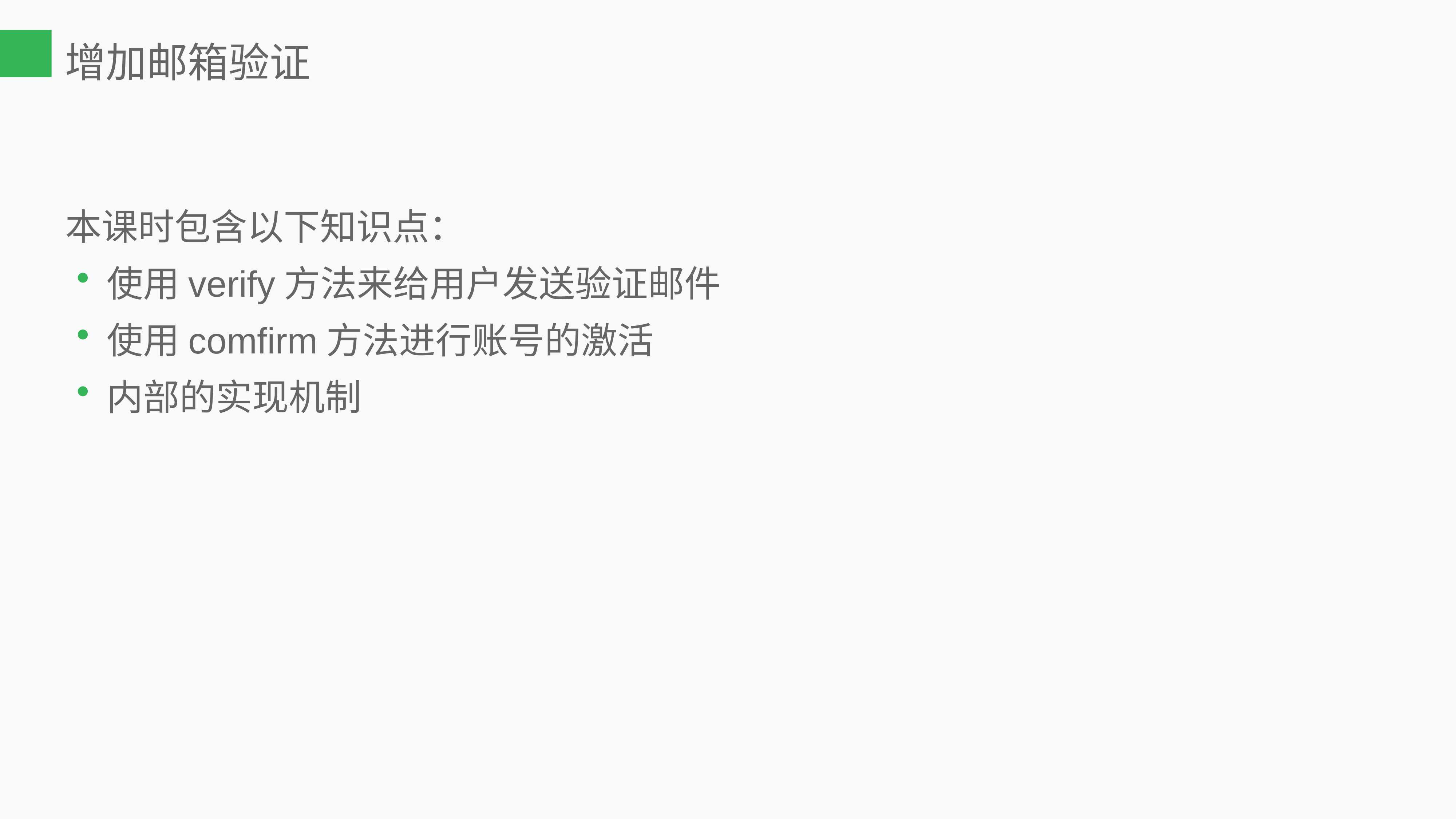

增加邮箱验证
本课时包含以下知识点：
使用verify方法来给用户发送验证邮件
使用comfirm方法进行账号的激活
内部的实现机制